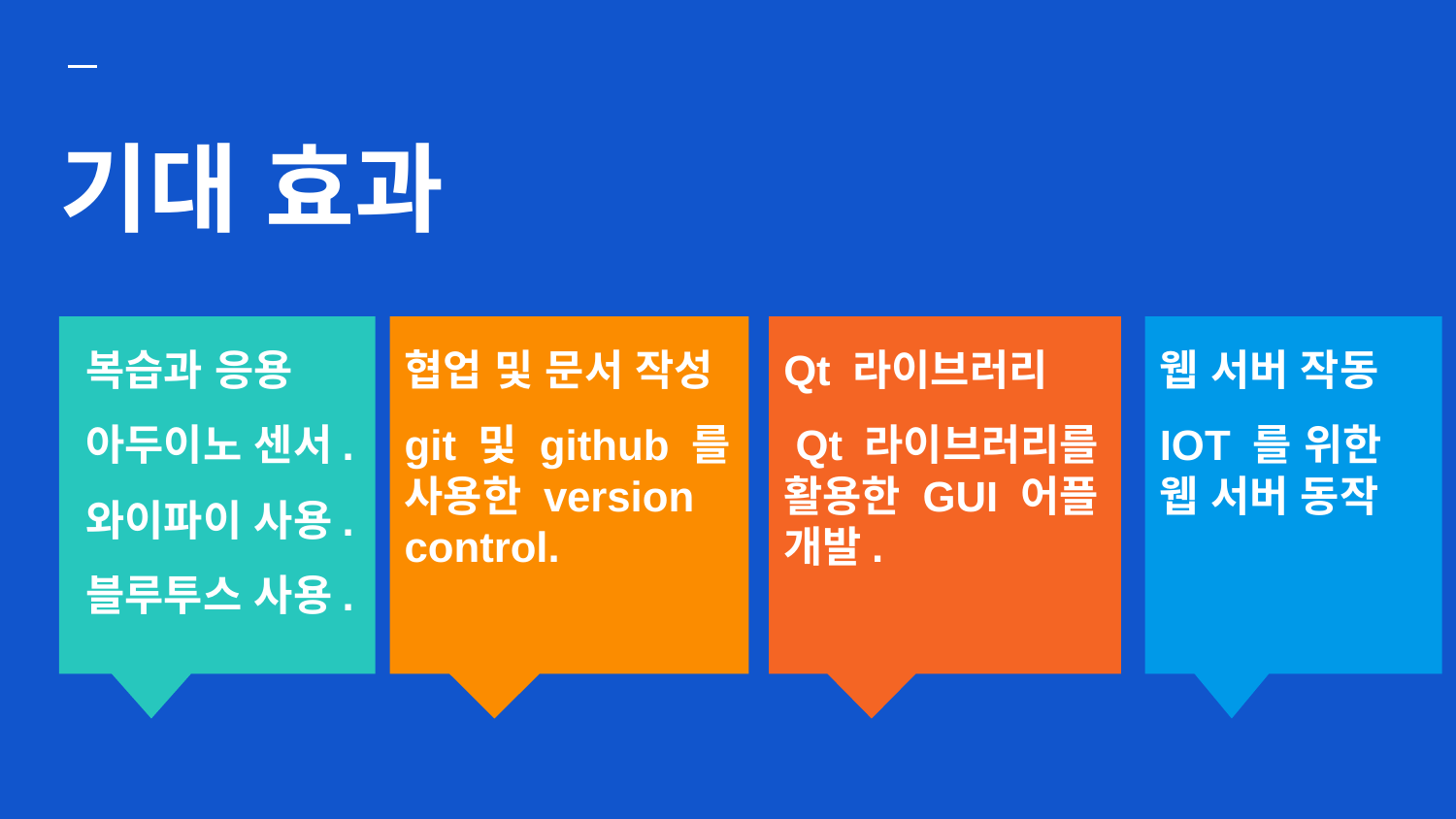

# 기대 효과

복습과 응용
아두이노 센서.
와이파이 사용.
블루투스 사용.

협업 및 문서 작성
git 및 github 를 사용한 version control.

Qt 라이브러리
 Qt 라이브러리를 활용한 GUI 어플 개발.
웹 서버 작동
IOT 를 위한 웹 서버 동작